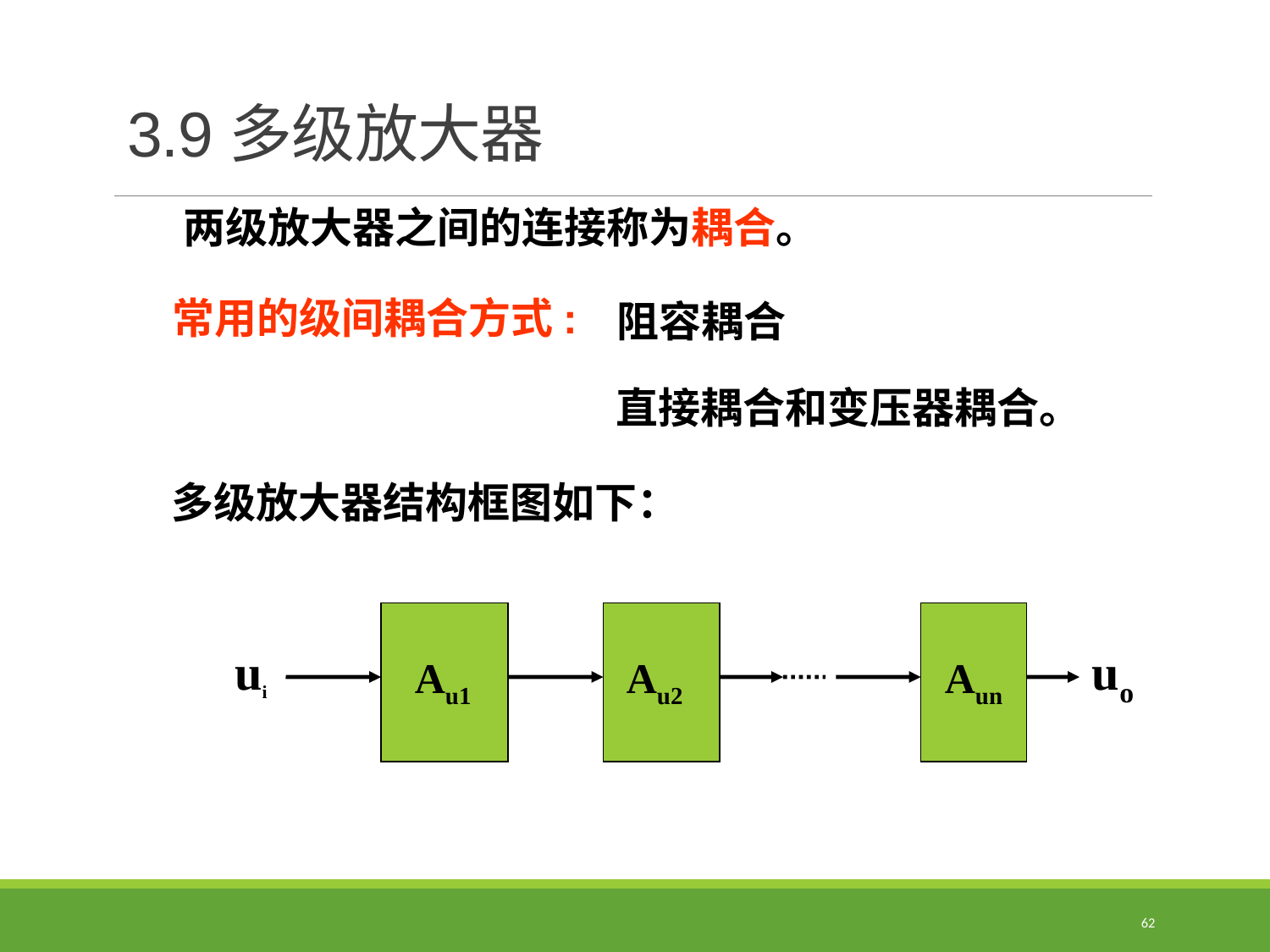

# 3.9多级放大器
两级放大器之间的连接称为耦合。
常用的级间耦合方式:
阻容耦合
直接耦合和变压器耦合。
多级放大器结构框图如下：

ui
Au1

Au2

uo
Aun

62